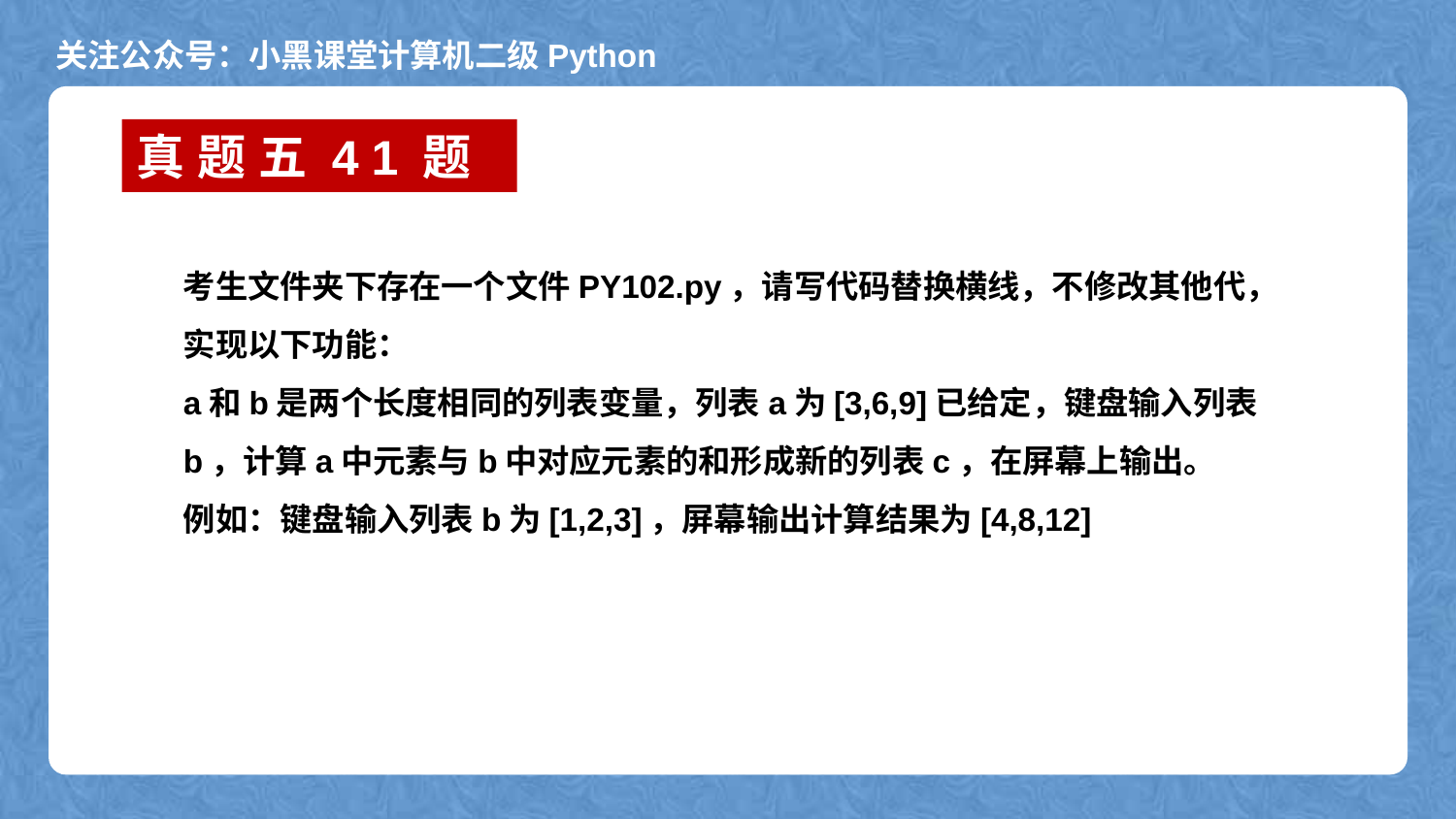

真题五41题
考生文件夹下存在一个文件PY102.py，请写代码替换横线，不修改其他代，实现以下功能：
a和b是两个长度相同的列表变量，列表a为[3,6,9]已给定，键盘输入列表b，计算a中元素与b中对应元素的和形成新的列表c，在屏幕上输出。
例如：键盘输入列表b为[1,2,3]，屏幕输出计算结果为[4,8,12]